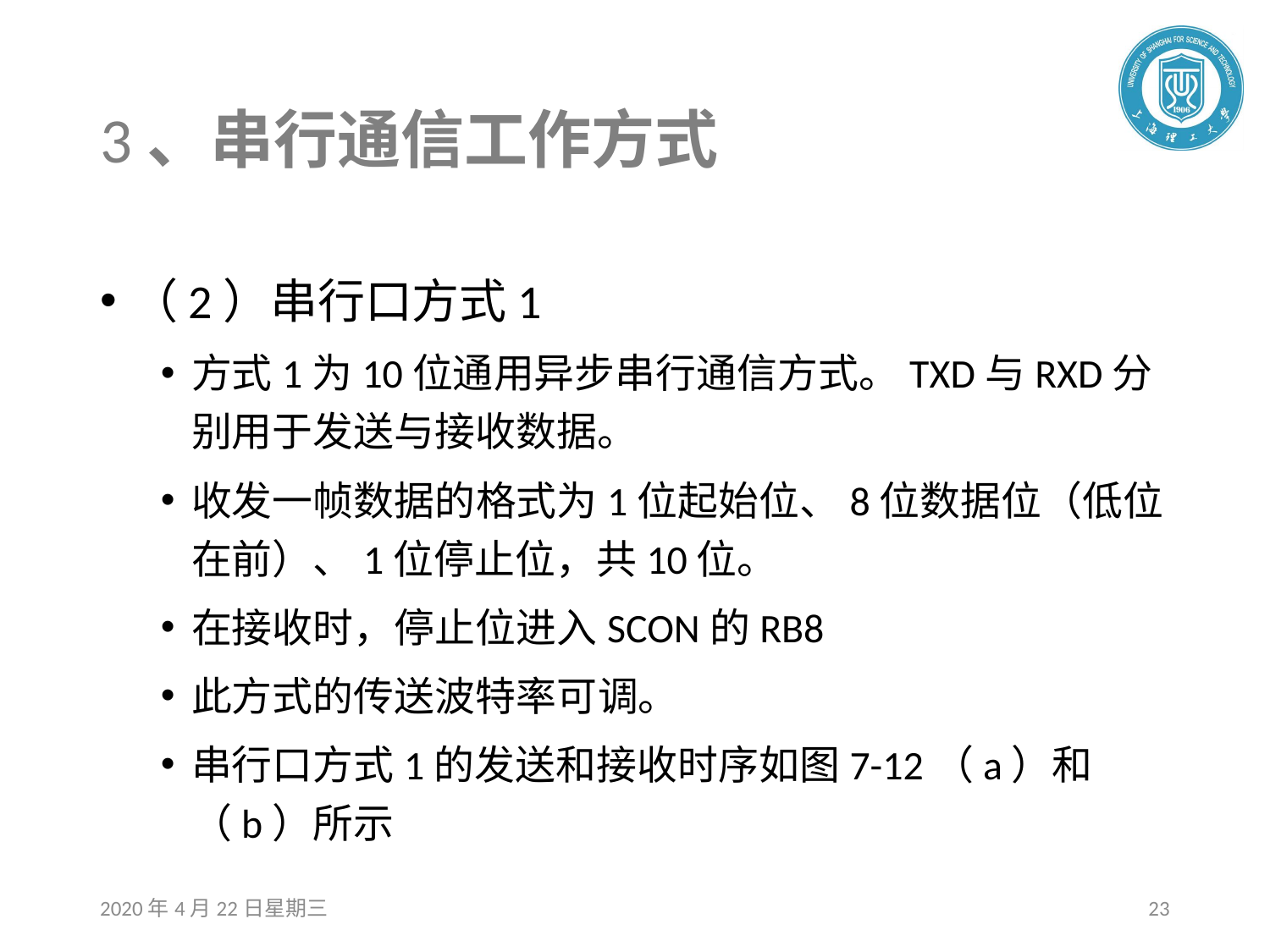

# 3、串行通信工作方式
（2）串行口方式1
方式1为10位通用异步串行通信方式。TXD与RXD分别用于发送与接收数据。
收发一帧数据的格式为1位起始位、8位数据位（低位在前）、1位停止位，共10位。
在接收时，停止位进入SCON的RB8
此方式的传送波特率可调。
串行口方式1的发送和接收时序如图7-12（a）和（b）所示
2020年4月22日星期三
23